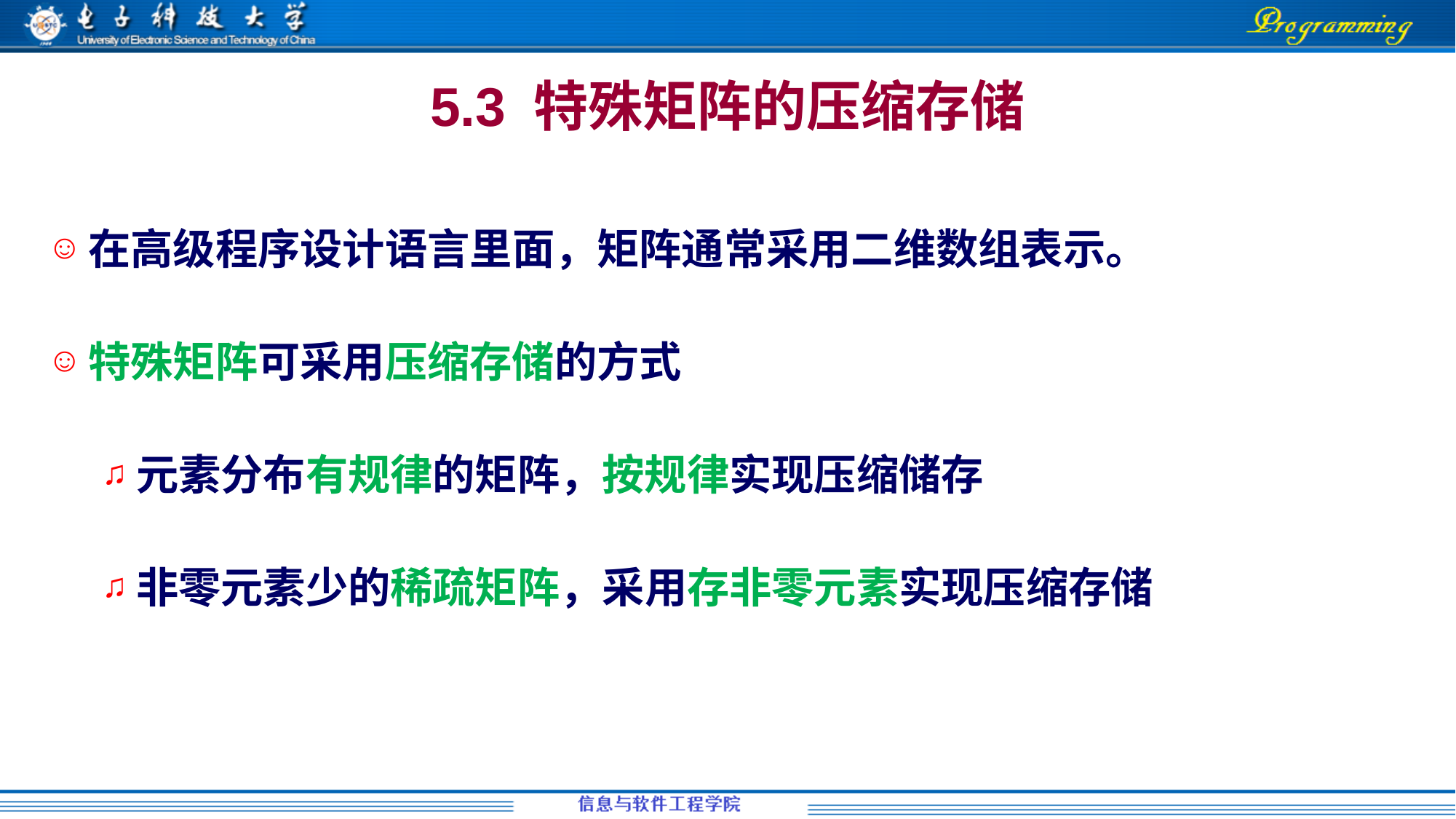

# 5.3 特殊矩阵的压缩存储
在高级程序设计语言里面，矩阵通常采用二维数组表示。
特殊矩阵可采用压缩存储的方式
元素分布有规律的矩阵，按规律实现压缩储存
非零元素少的稀疏矩阵，采用存非零元素实现压缩存储